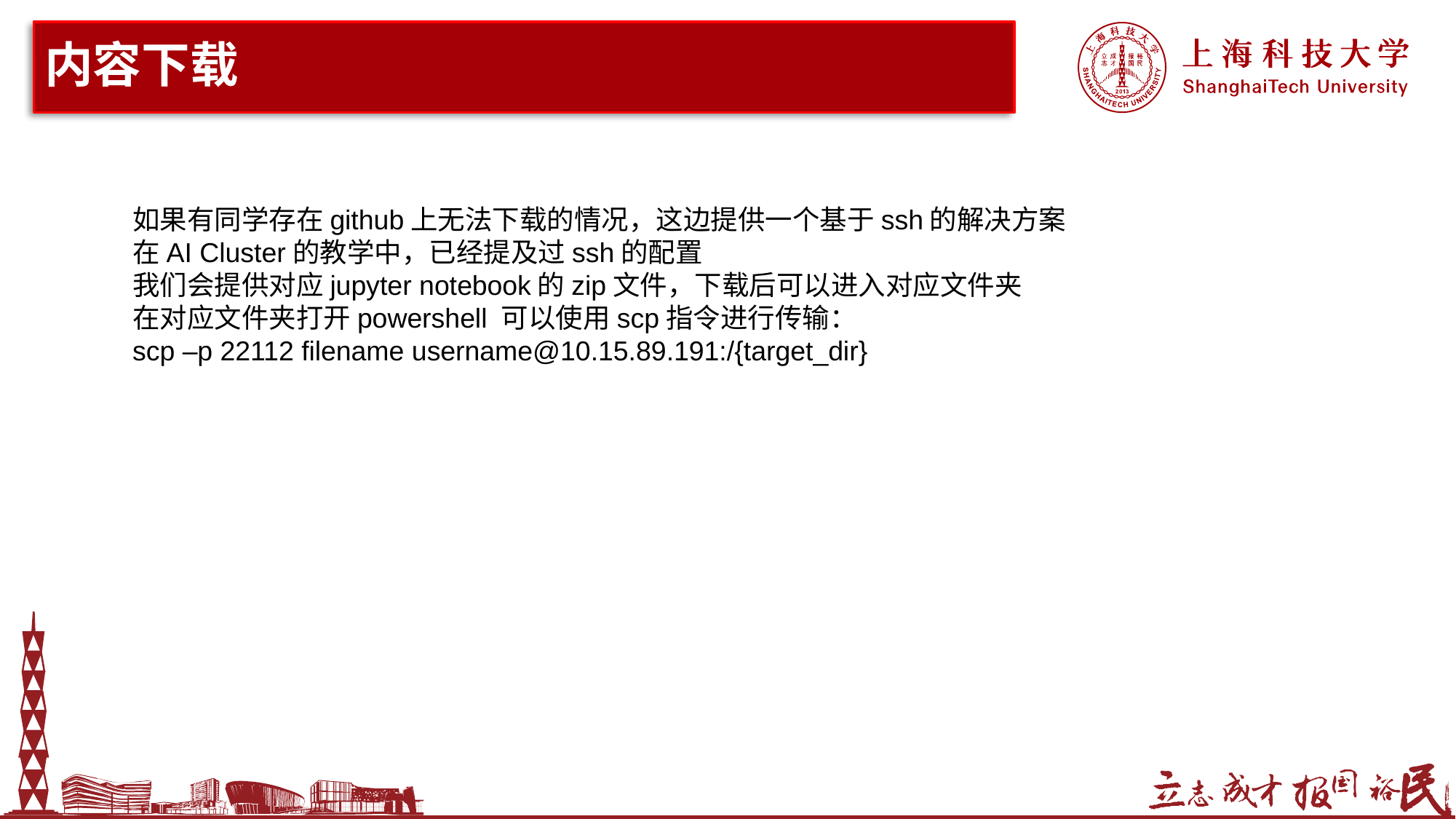

# 内容下载
如果有同学存在github上无法下载的情况，这边提供一个基于ssh的解决方案
在AI Cluster的教学中，已经提及过ssh的配置
我们会提供对应jupyter notebook的zip文件，下载后可以进入对应文件夹
在对应文件夹打开powershell 可以使用scp指令进行传输：
scp –p 22112 filename username@10.15.89.191:/{target_dir}